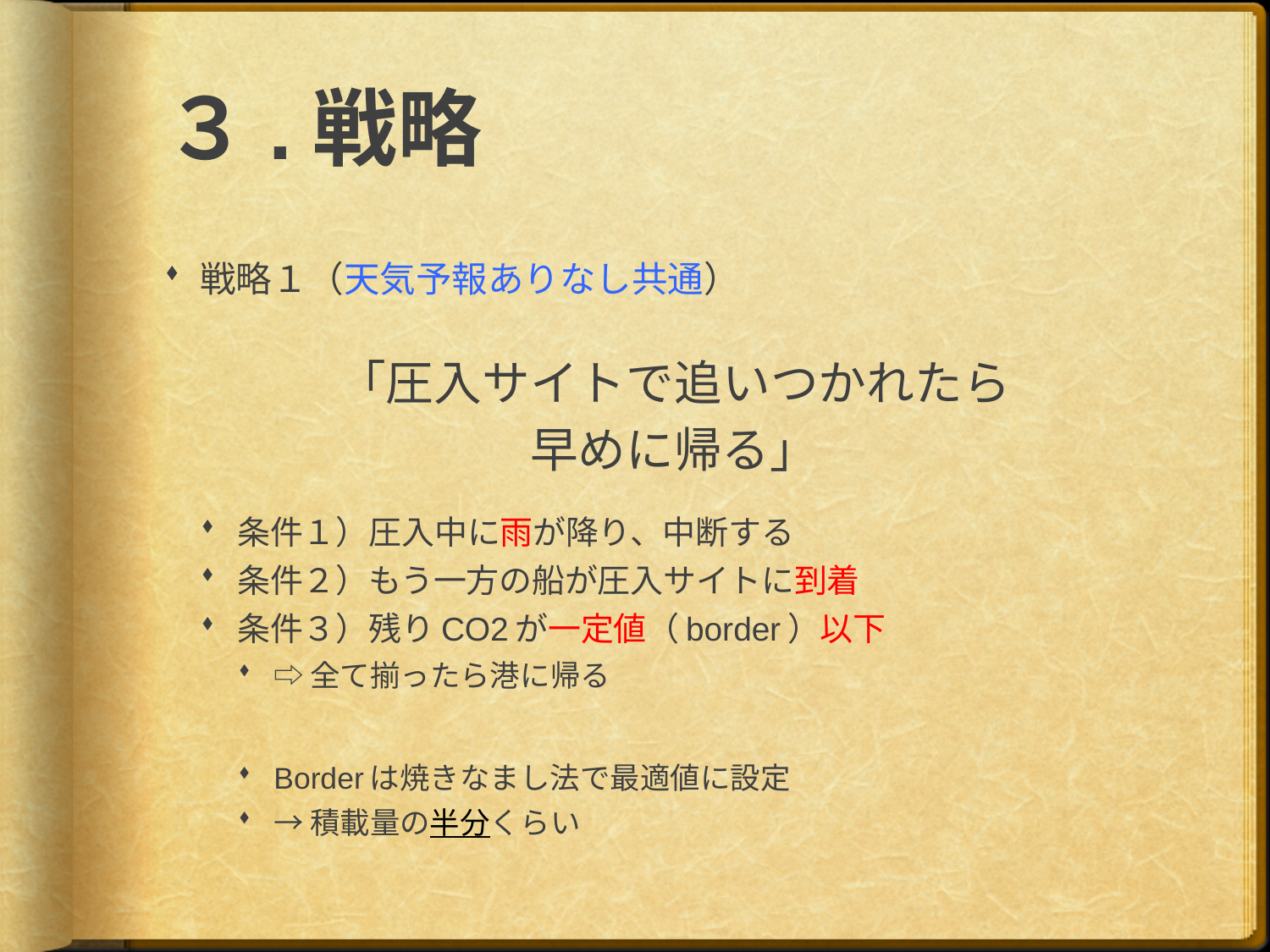

# ３.戦略
戦略１（天気予報ありなし共通）

「圧入サイトで追いつかれたら
早めに帰る」

条件１）圧入中に雨が降り、中断する
条件２）もう一方の船が圧入サイトに到着
条件３）残りCO2が一定値（border）以下
⇨全て揃ったら港に帰る

Borderは焼きなまし法で最適値に設定
→積載量の半分くらい